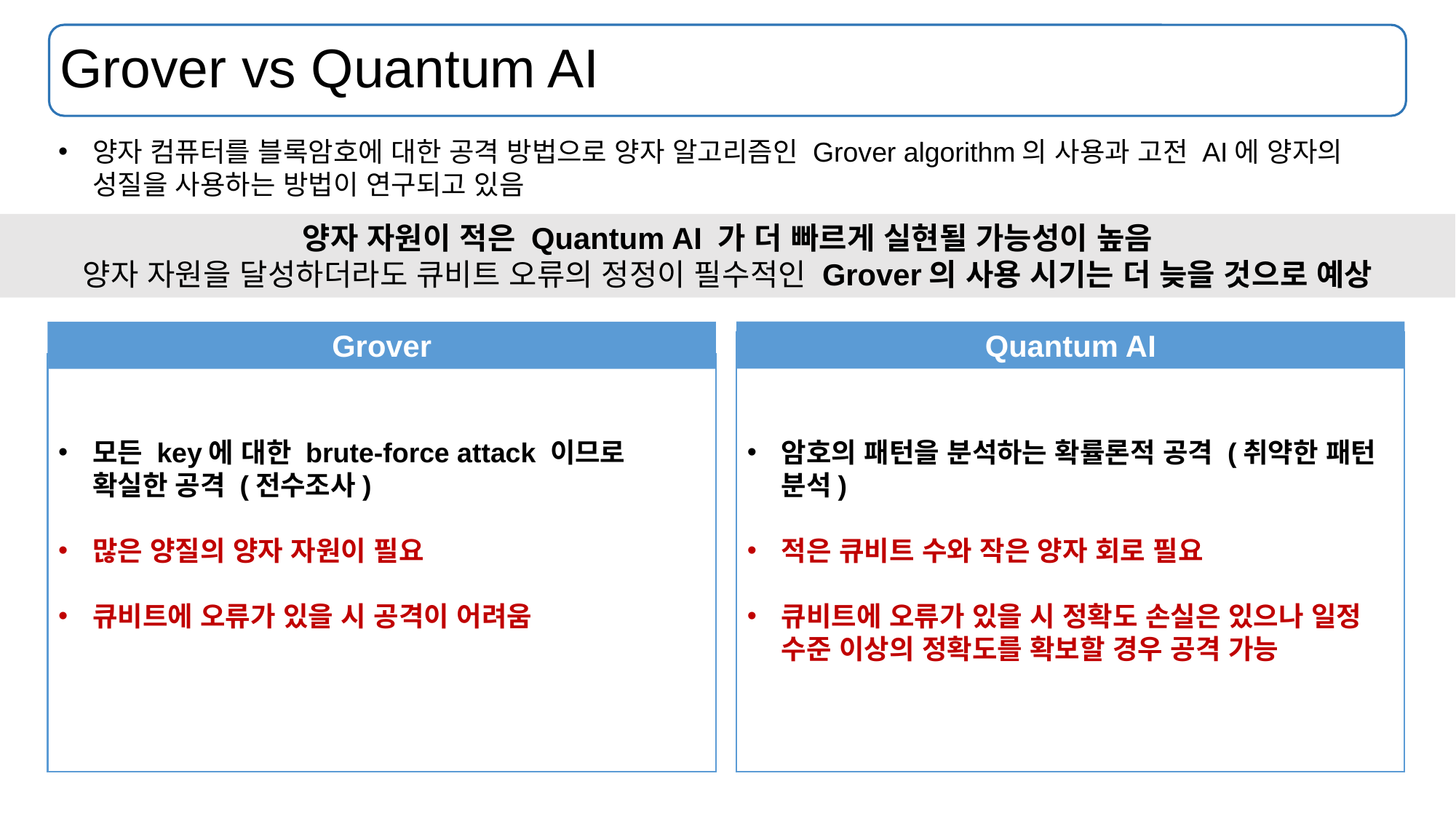

# Grover vs Quantum AI
양자 컴퓨터를 블록암호에 대한 공격 방법으로 양자 알고리즘인 Grover algorithm의 사용과 고전 AI에 양자의 성질을 사용하는 방법이 연구되고 있음
양자 자원이 적은 Quantum AI 가 더 빠르게 실현될 가능성이 높음
양자 자원을 달성하더라도 큐비트 오류의 정정이 필수적인 Grover의 사용 시기는 더 늦을 것으로 예상
Quantum AI
Grover

모든 key에 대한 brute-force attack 이므로 확실한 공격 (전수조사)

많은 양질의 양자 자원이 필요

큐비트에 오류가 있을 시 공격이 어려움
암호의 패턴을 분석하는 확률론적 공격 (취약한 패턴 분석)

적은 큐비트 수와 작은 양자 회로 필요
큐비트에 오류가 있을 시 정확도 손실은 있으나 일정 수준 이상의 정확도를 확보할 경우 공격 가능